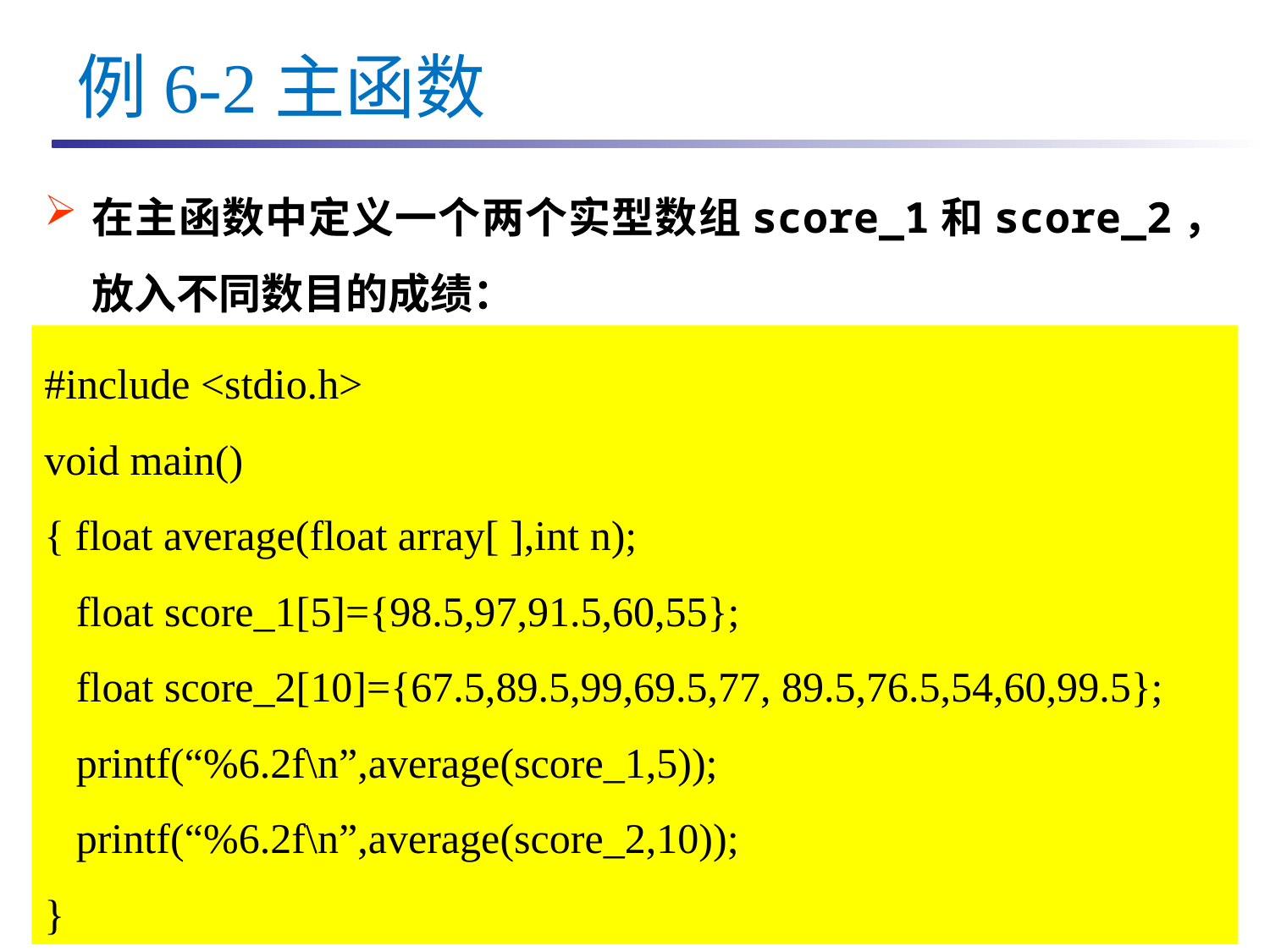

例6-2主函数
在主函数中定义一个两个实型数组score_1和score_2，放入不同数目的成绩：
#include <stdio.h>
void main()
{ float average(float array[ ],int n);
   float score_1[5]={98.5,97,91.5,60,55};
   float score_2[10]={67.5,89.5,99,69.5,77, 89.5,76.5,54,60,99.5};
   printf(“%6.2f\n”,average(score_1,5));
   printf(“%6.2f\n”,average(score_2,10));
}
2023/11/13
王化雨 whuayu000@163.com 13306442222
97/23